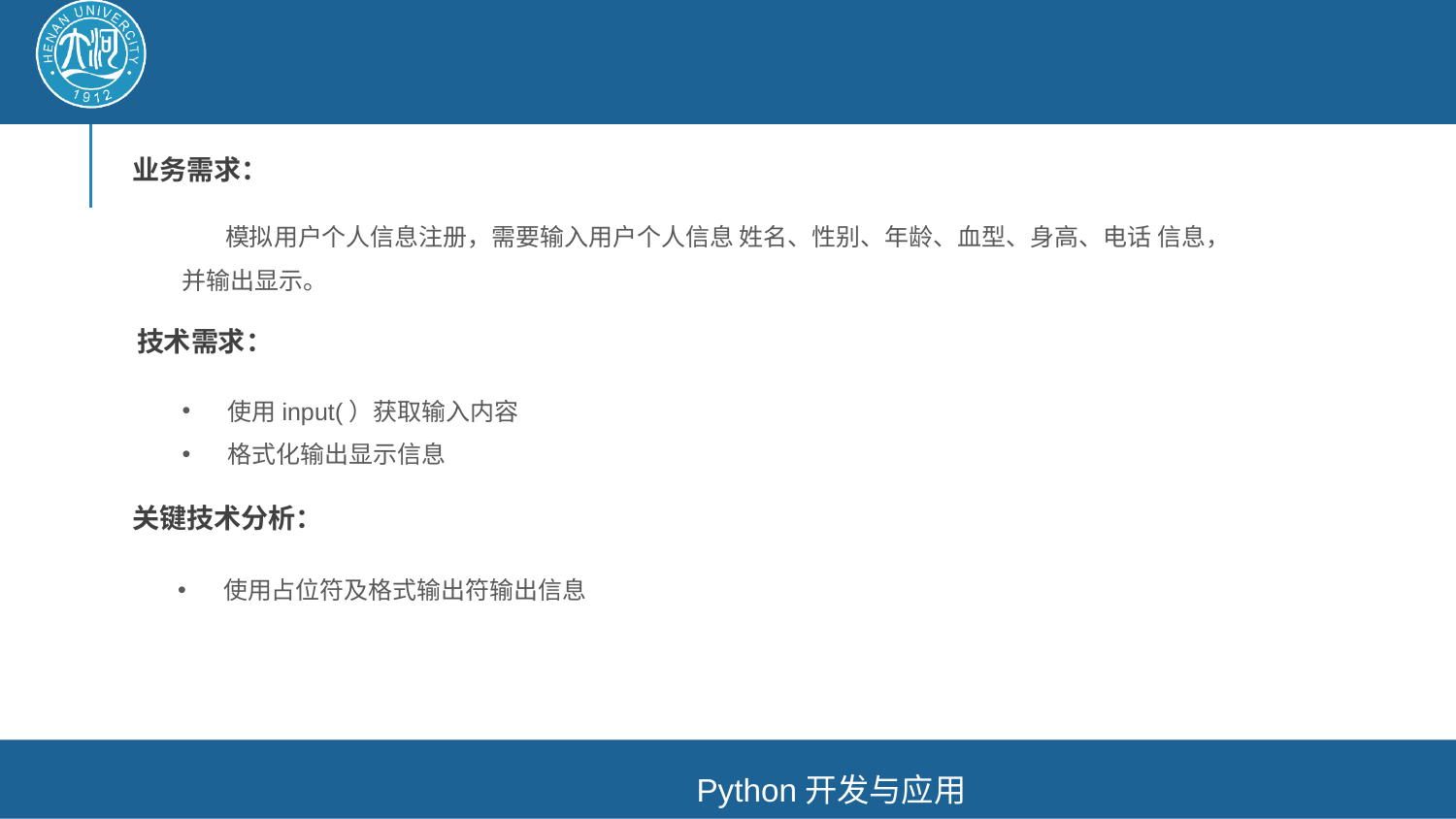

#
业务需求：
       模拟用户个人信息注册，需要输入用户个人信息 姓名、性别、年龄、血型、身高、电话 信息，并输出显示。
技术需求：
使用input(）获取输入内容
格式化输出显示信息
关键技术分析：
使用占位符及格式输出符输出信息

Python开发与应用
7